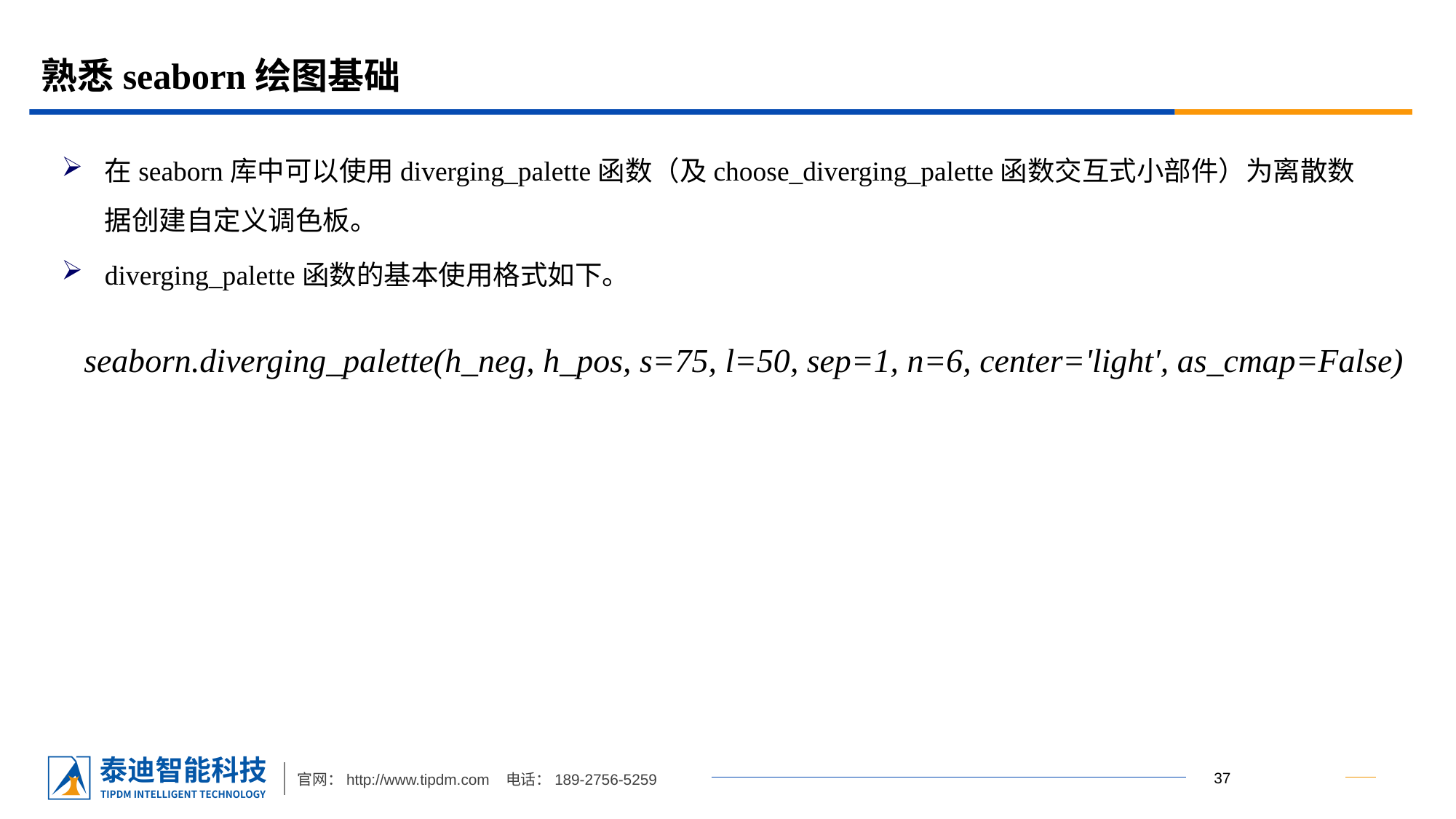

# 熟悉seaborn绘图基础
在seaborn库中可以使用diverging_palette函数（及choose_diverging_palette函数交互式小部件）为离散数据创建自定义调色板。
diverging_palette函数的基本使用格式如下。

seaborn.diverging_palette(h_neg, h_pos, s=75, l=50, sep=1, n=6, center='light', as_cmap=False)